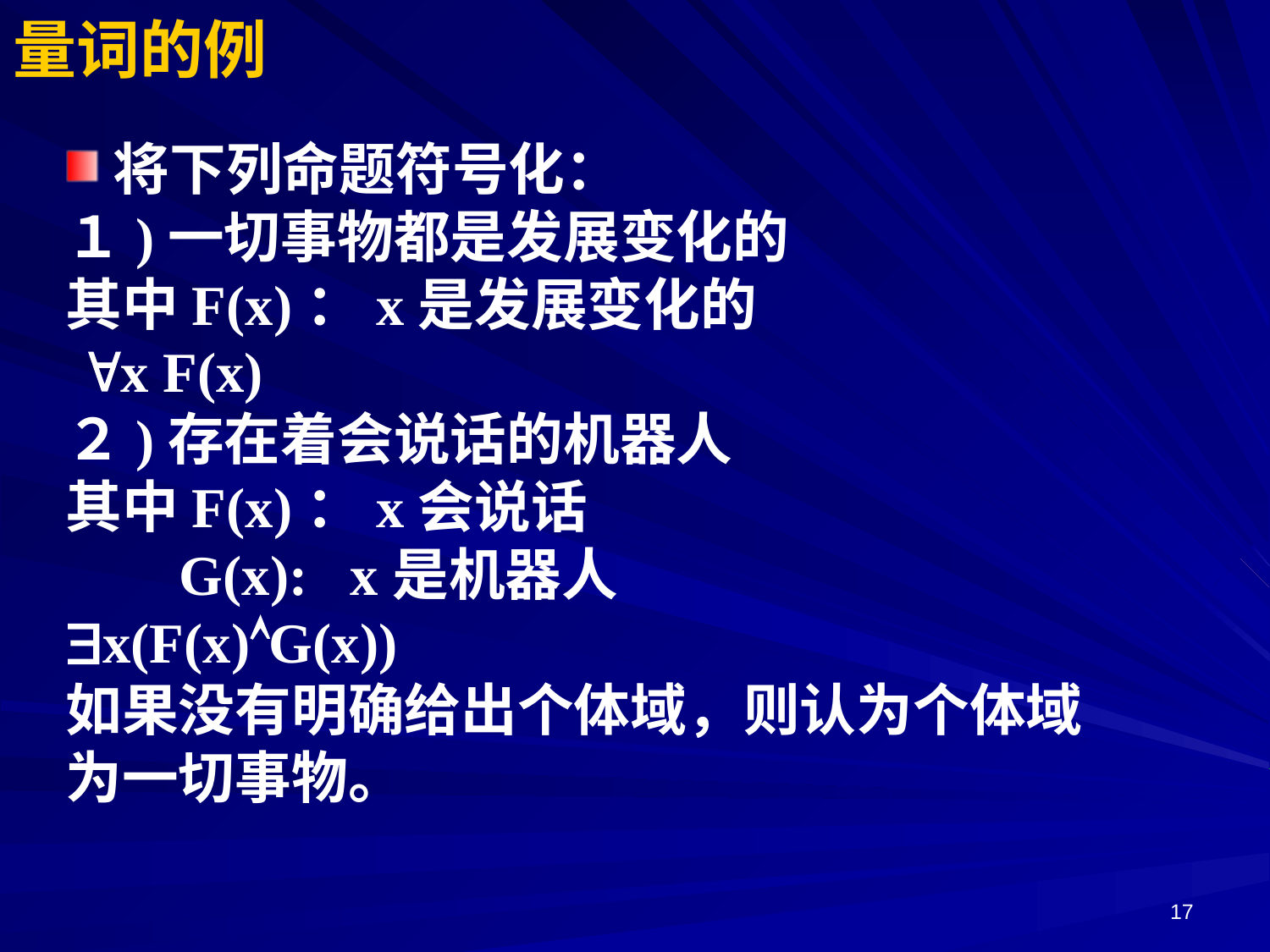

# 量词的例
将下列命题符号化：
１)一切事物都是发展变化的
其中F(x)：x是发展变化的
 ∀x F(x)
２)存在着会说话的机器人
其中F(x)：x会说话
        G(x):   x是机器人
∃x(F(x)∧G(x))
如果没有明确给出个体域，则认为个体域
为一切事物。
17